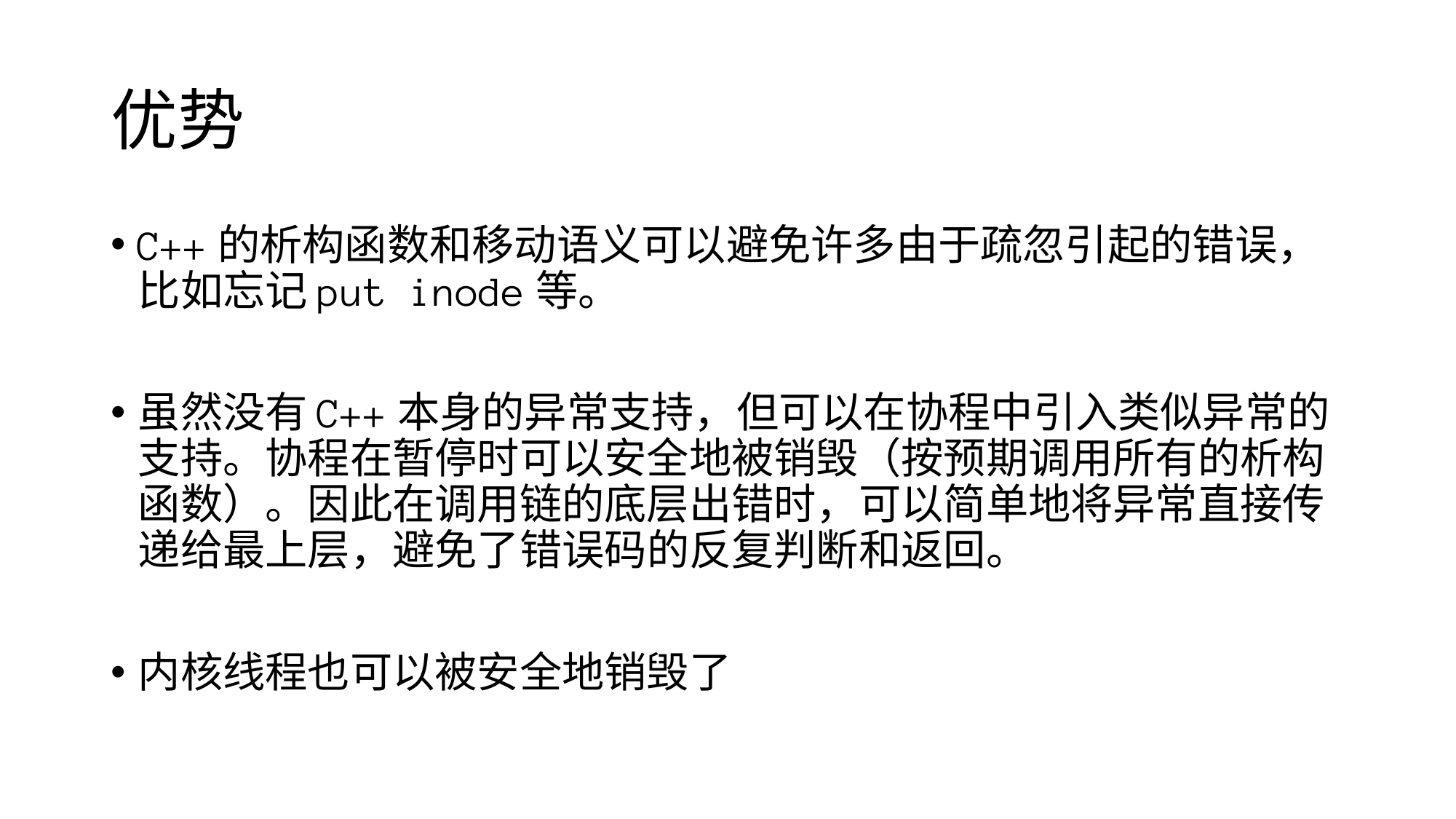

# 优势
C++的析构函数和移动语义可以避免许多由于疏忽引起的错误，比如忘记put inode等。

虽然没有C++本身的异常支持，但可以在协程中引入类似异常的支持。协程在暂停时可以安全地被销毁（按预期调用所有的析构函数）。因此在调用链的底层出错时，可以简单地将异常直接传递给最上层，避免了错误码的反复判断和返回。

内核线程也可以被安全地销毁了